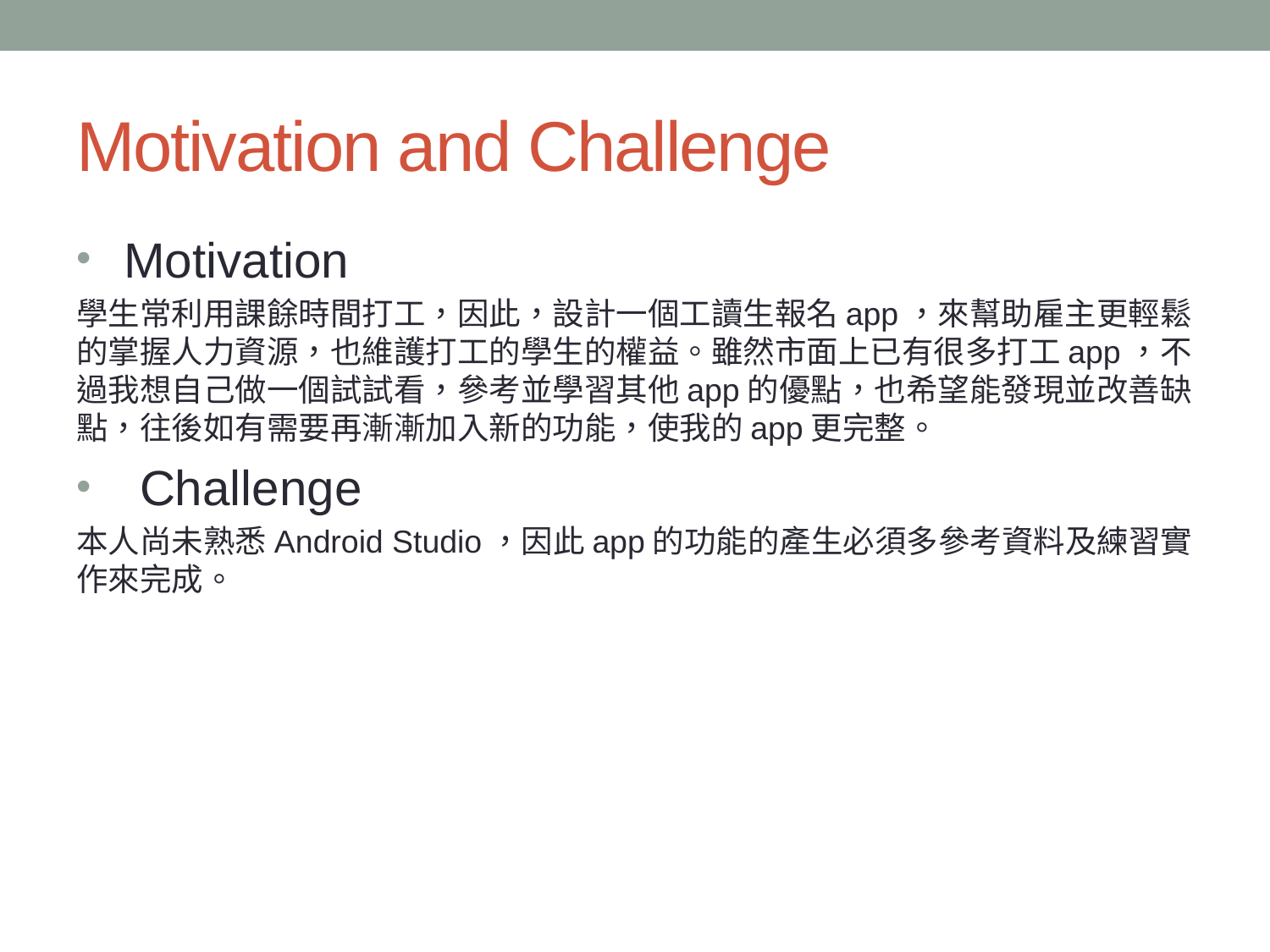

# Motivation and Challenge
Motivation
學生常利用課餘時間打工，因此，設計一個工讀生報名app，來幫助雇主更輕鬆的掌握人力資源，也維護打工的學生的權益。雖然市面上已有很多打工app，不過我想自己做一個試試看，參考並學習其他app的優點，也希望能發現並改善缺點，往後如有需要再漸漸加入新的功能，使我的app更完整。
Challenge
本人尚未熟悉Android Studio，因此app的功能的產生必須多參考資料及練習實作來完成。